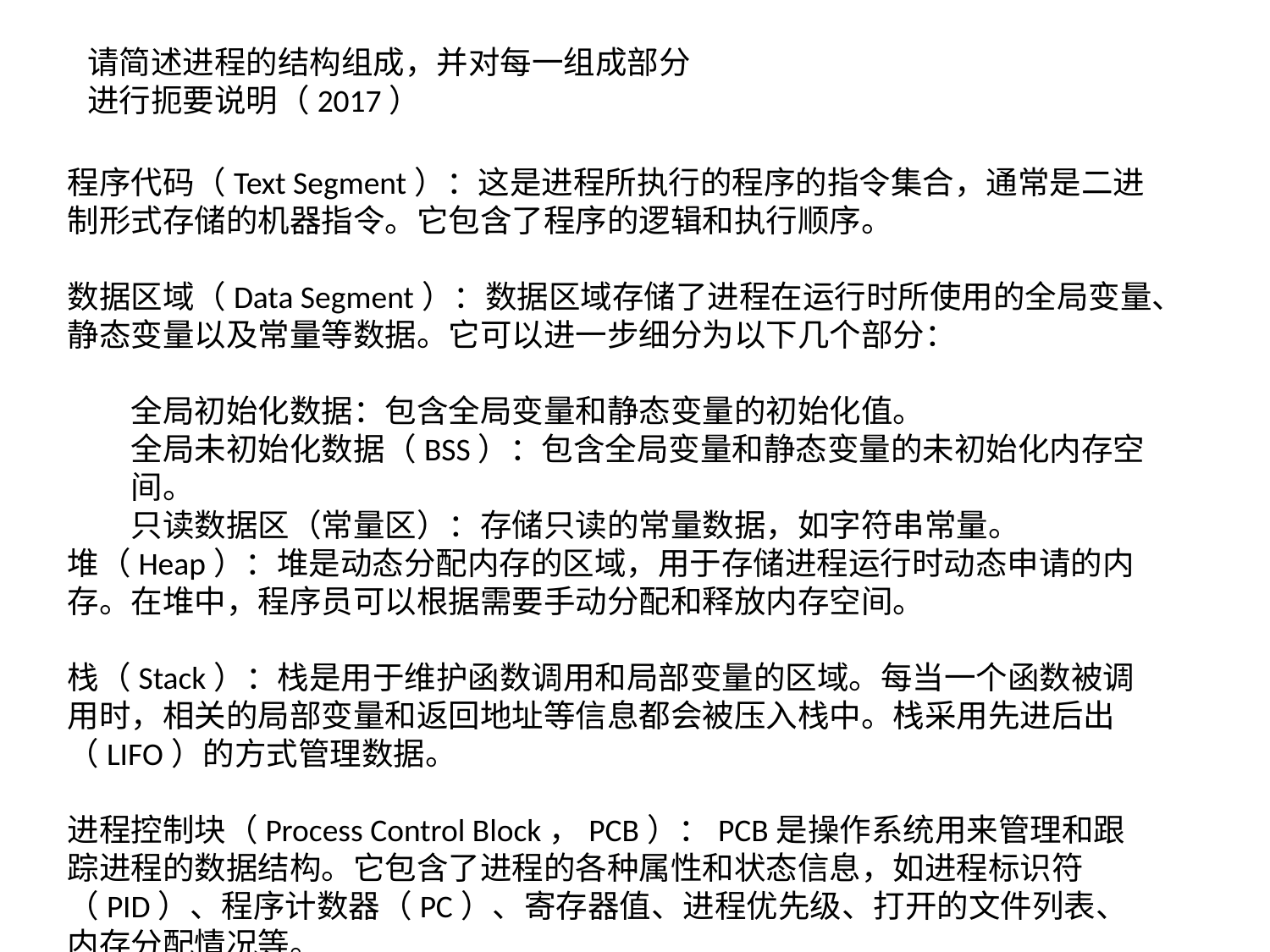

请简述进程的结构组成，并对每一组成部分进行扼要说明（2017）
程序代码（Text Segment）：这是进程所执行的程序的指令集合，通常是二进制形式存储的机器指令。它包含了程序的逻辑和执行顺序。

数据区域（Data Segment）：数据区域存储了进程在运行时所使用的全局变量、静态变量以及常量等数据。它可以进一步细分为以下几个部分：

全局初始化数据：包含全局变量和静态变量的初始化值。
全局未初始化数据（BSS）：包含全局变量和静态变量的未初始化内存空间。
只读数据区（常量区）：存储只读的常量数据，如字符串常量。
堆（Heap）：堆是动态分配内存的区域，用于存储进程运行时动态申请的内存。在堆中，程序员可以根据需要手动分配和释放内存空间。

栈（Stack）：栈是用于维护函数调用和局部变量的区域。每当一个函数被调用时，相关的局部变量和返回地址等信息都会被压入栈中。栈采用先进后出（LIFO）的方式管理数据。

进程控制块（Process Control Block，PCB）：PCB是操作系统用来管理和跟踪进程的数据结构。它包含了进程的各种属性和状态信息，如进程标识符（PID）、程序计数器（PC）、寄存器值、进程优先级、打开的文件列表、内存分配情况等。